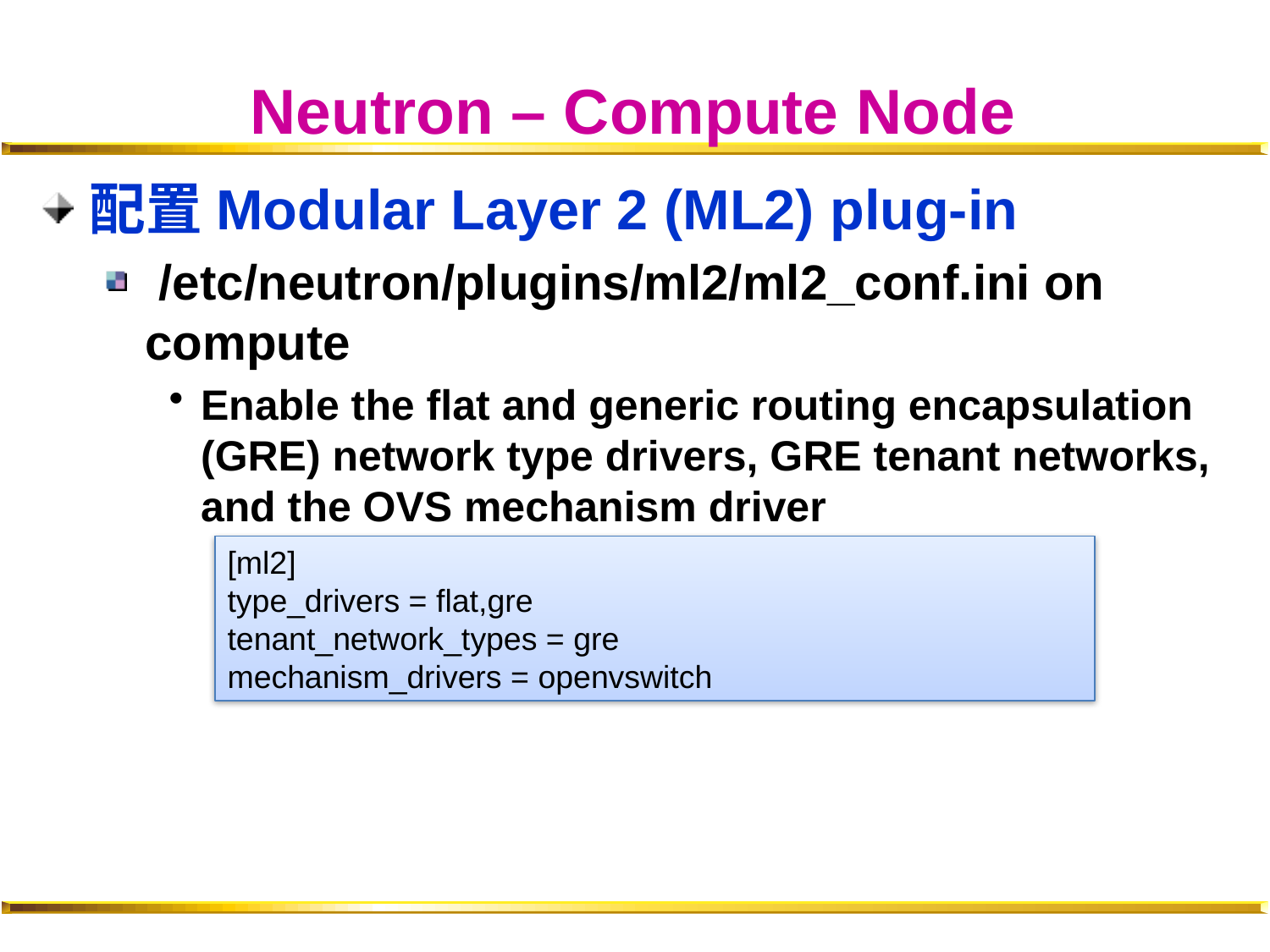

# Neutron – Compute Node
配置Modular Layer 2 (ML2) plug-in
 /etc/neutron/plugins/ml2/ml2_conf.ini on compute
Enable the flat and generic routing encapsulation (GRE) network type drivers, GRE tenant networks, and the OVS mechanism driver

[ml2]
type_drivers = flat,gre
tenant_network_types = gre
mechanism_drivers = openvswitch